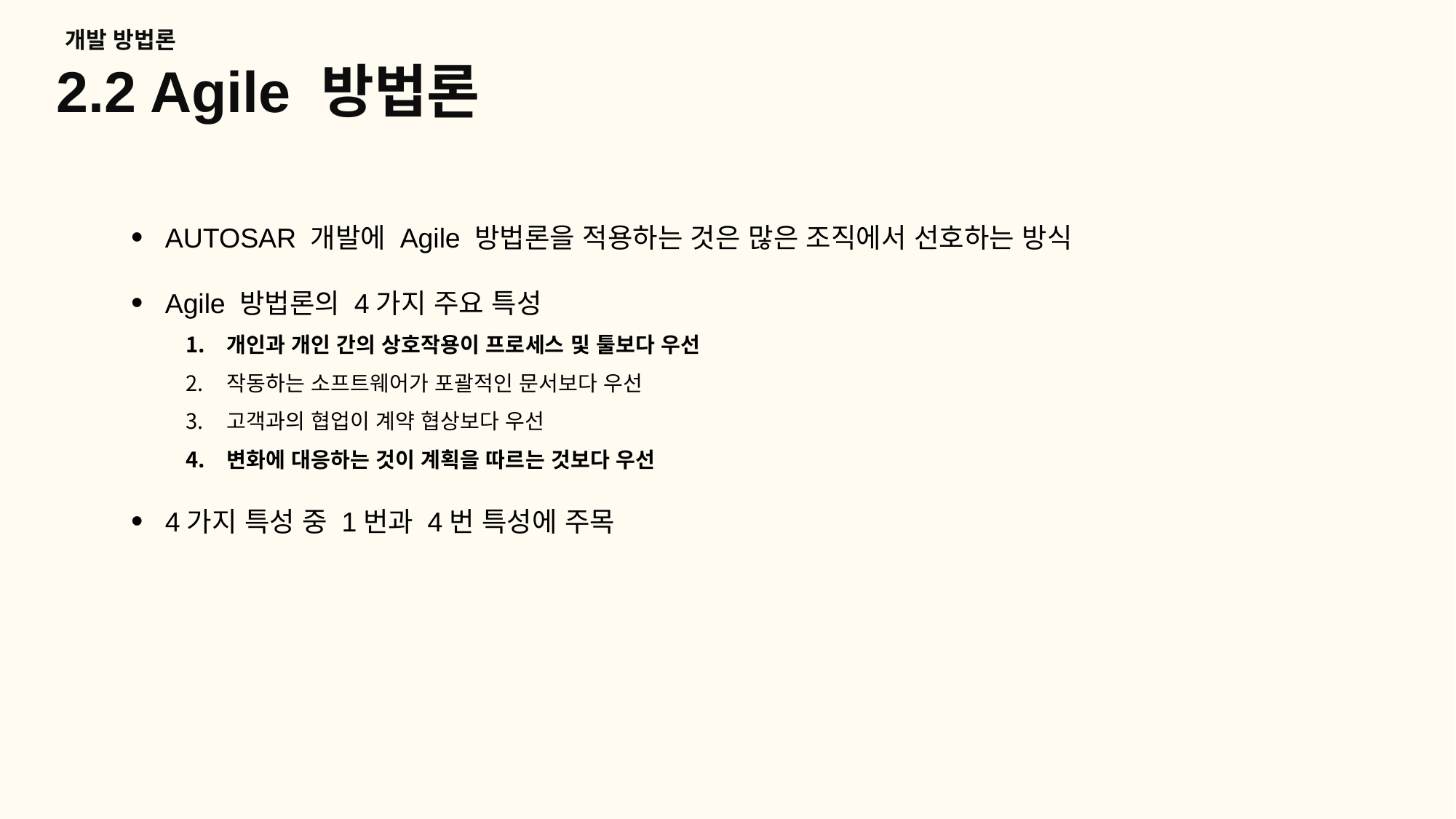

개발 방법론
2.2 Agile 방법론
AUTOSAR 개발에 Agile 방법론을 적용하는 것은 많은 조직에서 선호하는 방식

Agile 방법론의 4가지 주요 특성
개인과 개인 간의 상호작용이 프로세스 및 툴보다 우선
작동하는 소프트웨어가 포괄적인 문서보다 우선
고객과의 협업이 계약 협상보다 우선
변화에 대응하는 것이 계획을 따르는 것보다 우선

4가지 특성 중 1번과 4번 특성에 주목